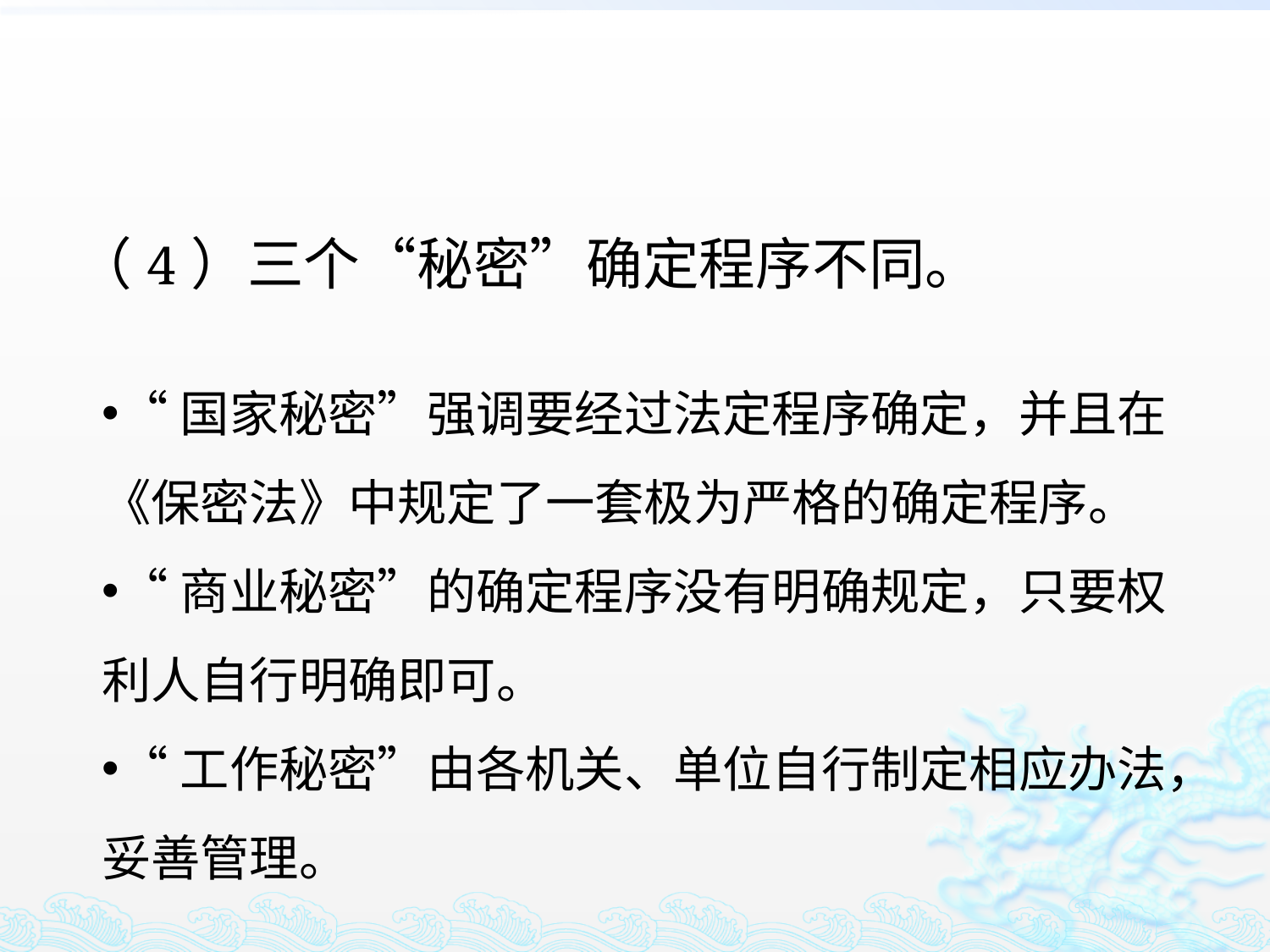

#
（4）三个“秘密”确定程序不同。
“国家秘密”强调要经过法定程序确定，并且在《保密法》中规定了一套极为严格的确定程序。
“商业秘密”的确定程序没有明确规定，只要权利人自行明确即可。
“工作秘密”由各机关、单位自行制定相应办法，妥善管理。